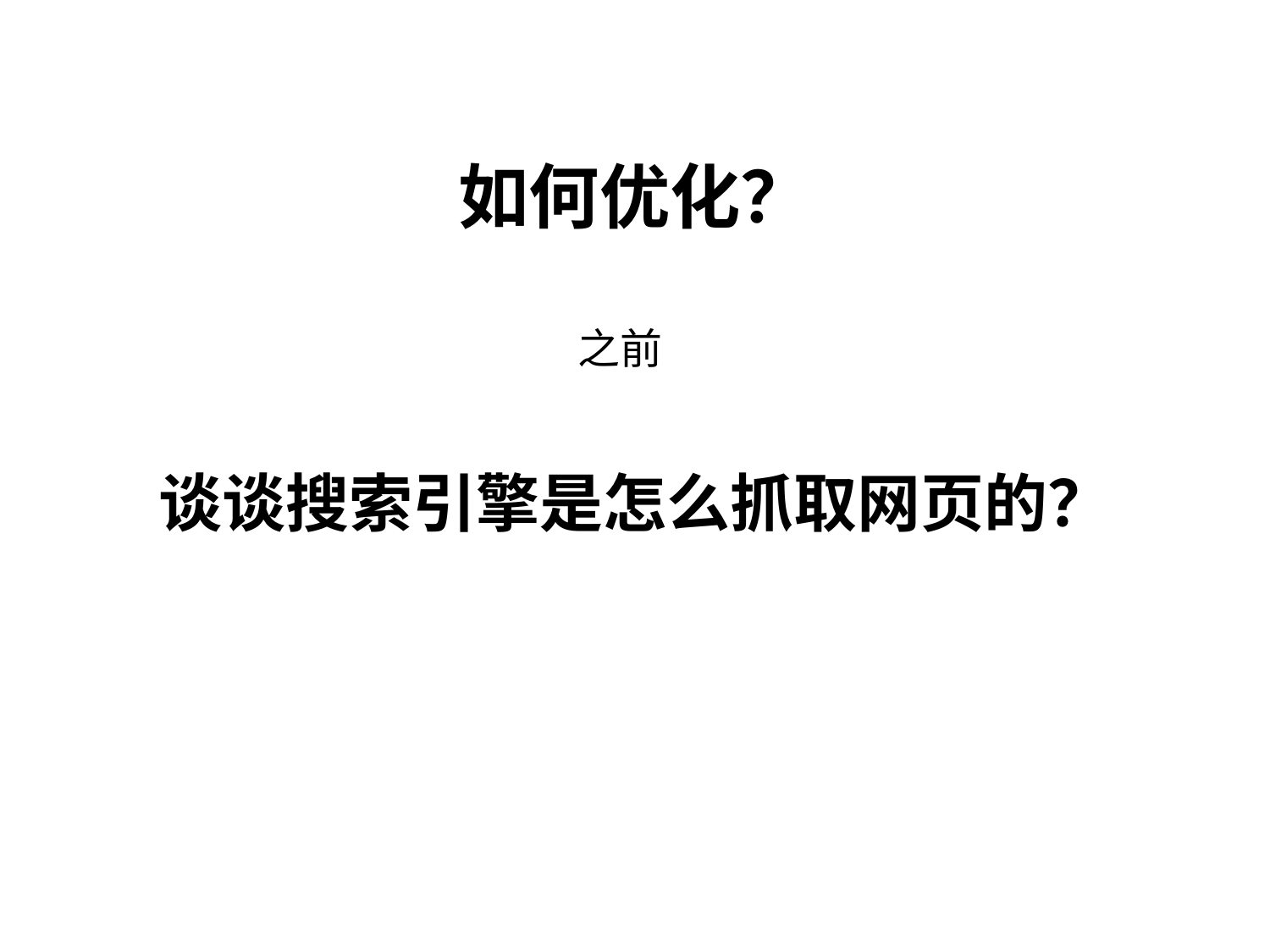

如何优化？

点击添加文本
之前

谈谈搜索引擎是怎么抓取网页的？

点击添加文本
点击添加文本
点击添加文本